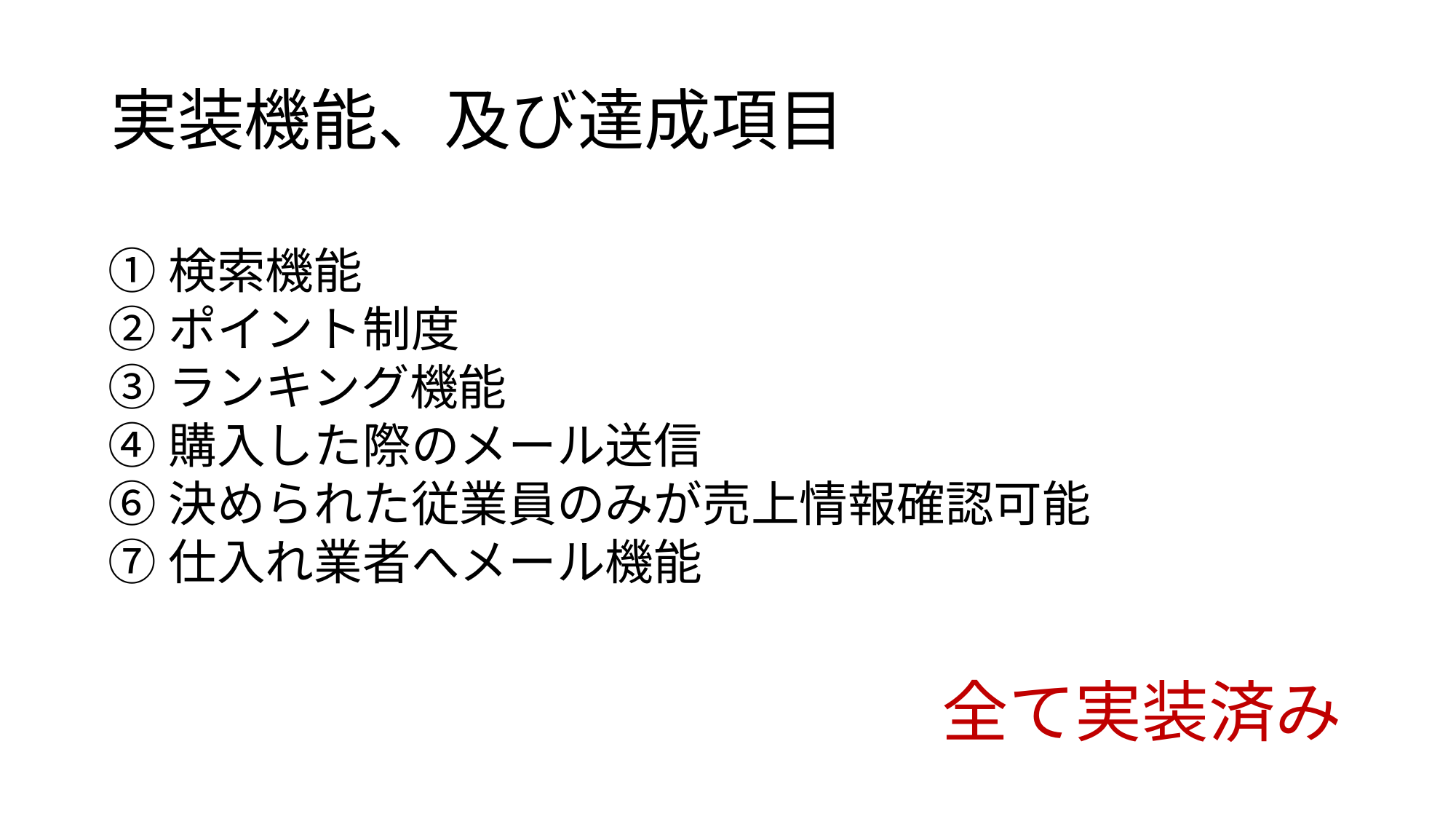

# 実装機能、及び達成項目
①検索機能
②ポイント制度
③ランキング機能
④購入した際のメール送信
⑥決められた従業員のみが売上情報確認可能
⑦仕入れ業者へメール機能

全て実装済み